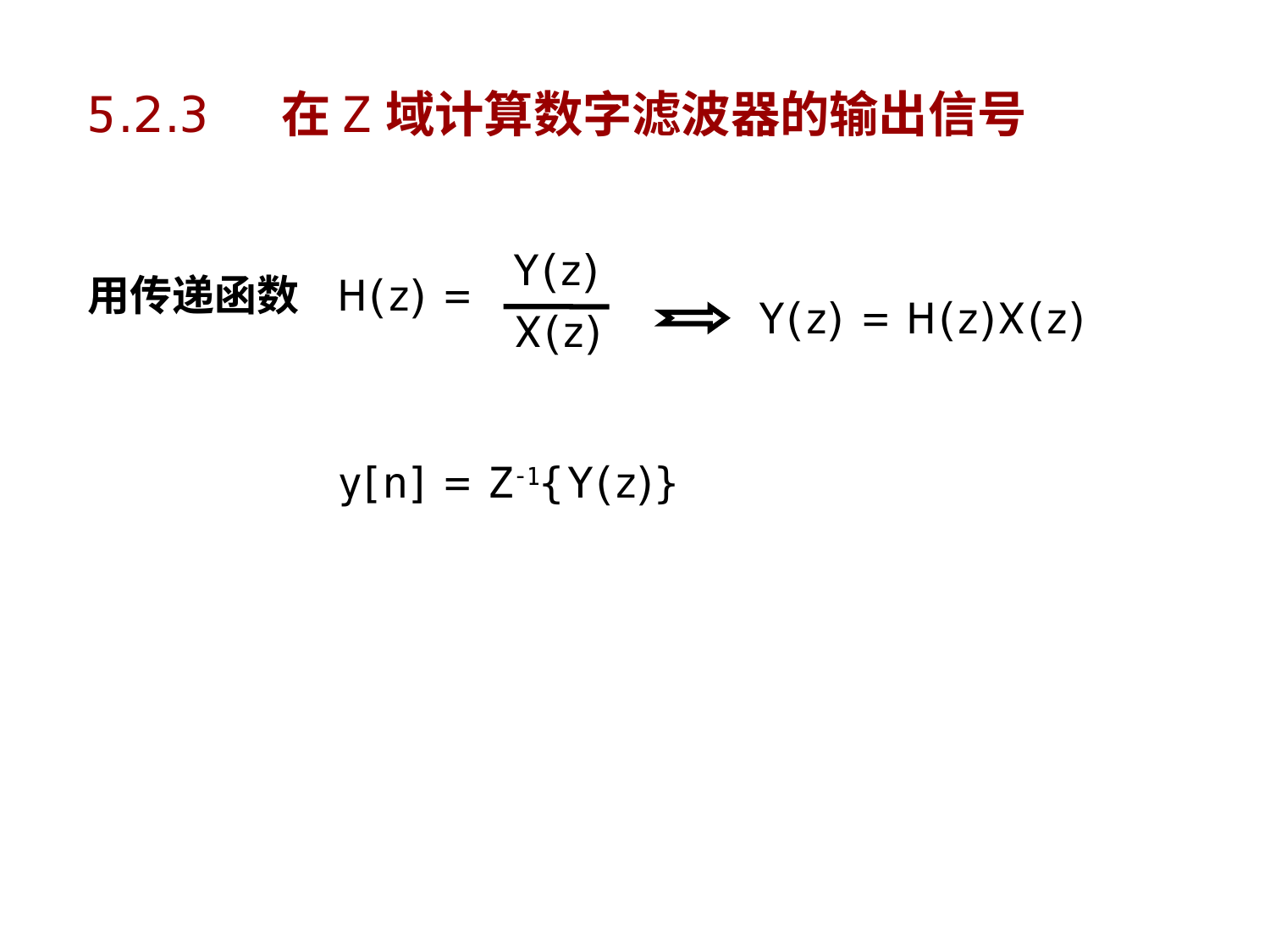

5.2.3    在Z域计算数字滤波器的输出信号

用传递函数   H(z) =
 Y(z)
 X(z)
Y(z) = H(z)X(z)

 y[n] = Z-1{Y(z)}